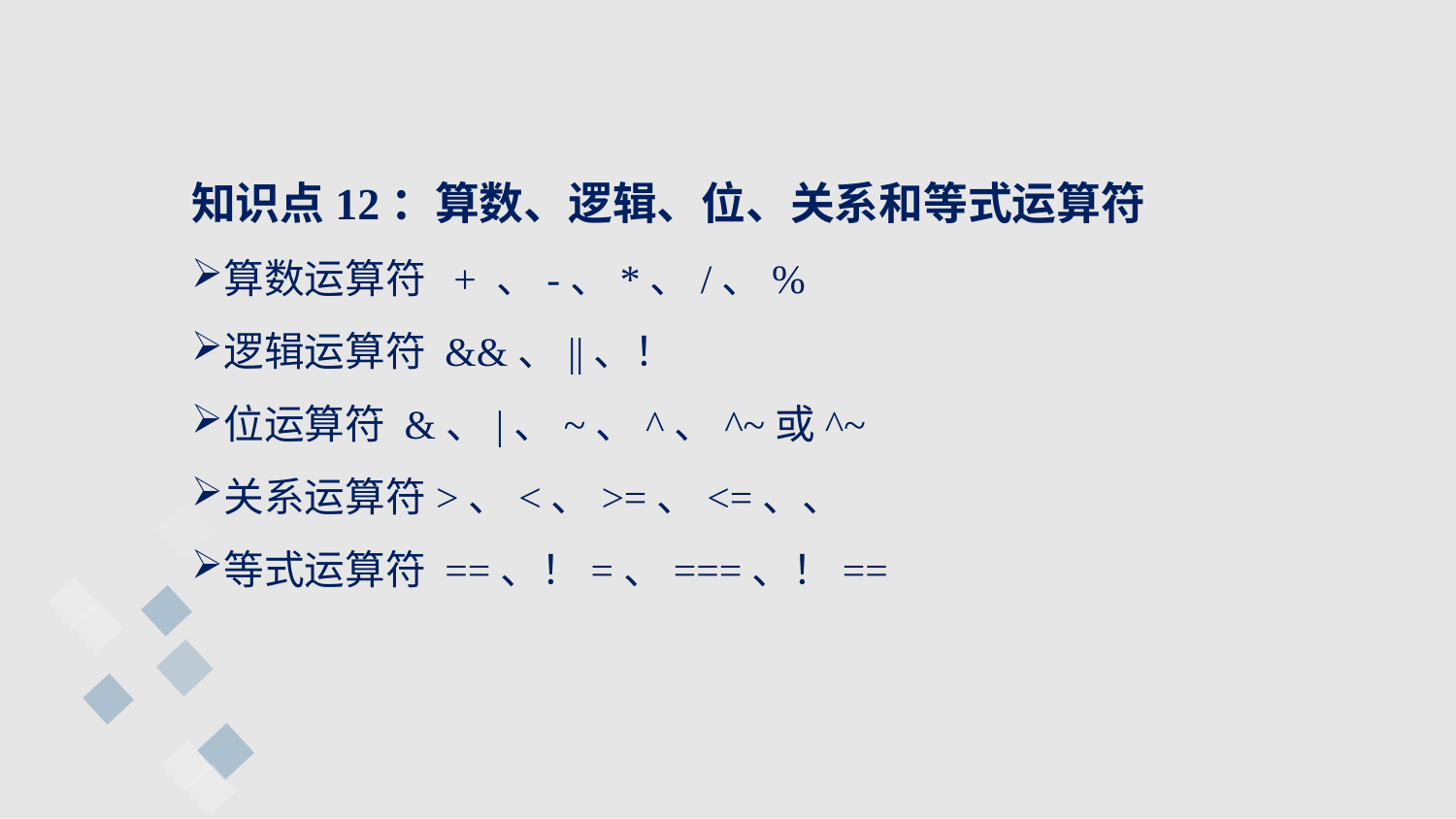

知识点12：算数、逻辑、位、关系和等式运算符
算数运算符  + 、-、*、/、%
逻辑运算符 &&、||、！
位运算符 &、|、~、^、^~或^~
关系运算符>、<、>=、<=、、
等式运算符 ==、！=、===、！==